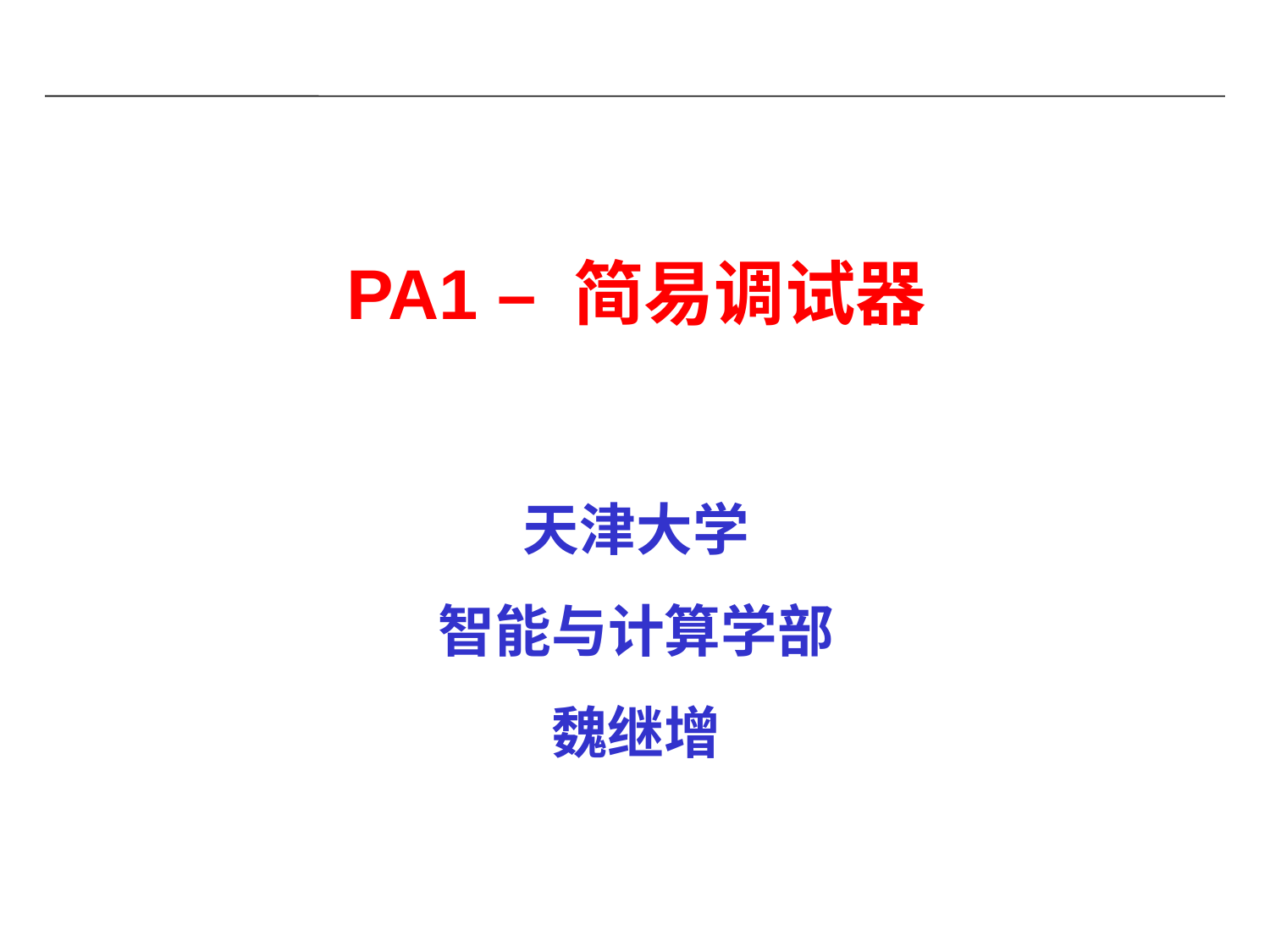

# PA1 – 简易调试器 天津大学 智能与计算学部 魏继增